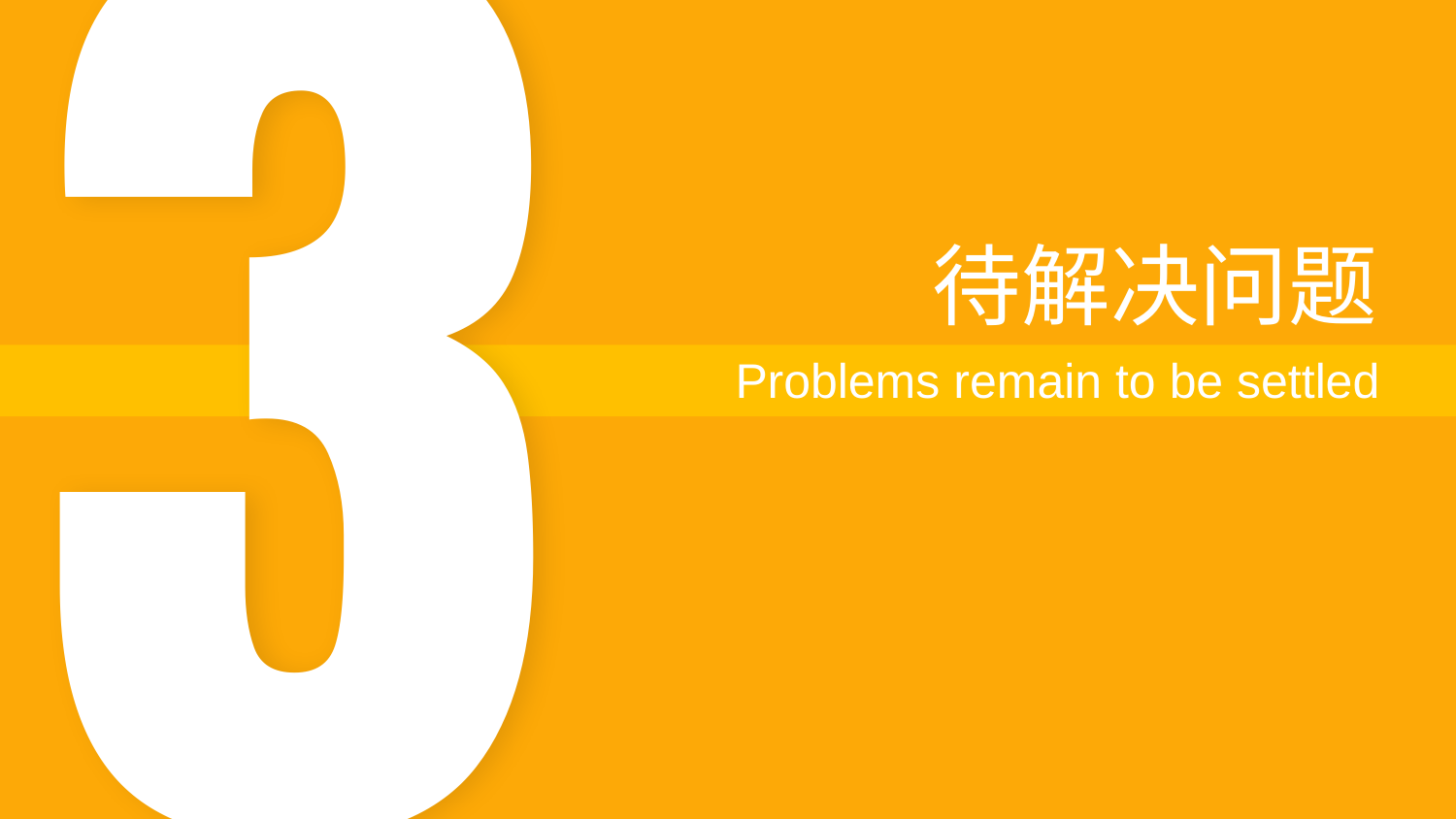

3
待解决问题
Problems remain to be settled